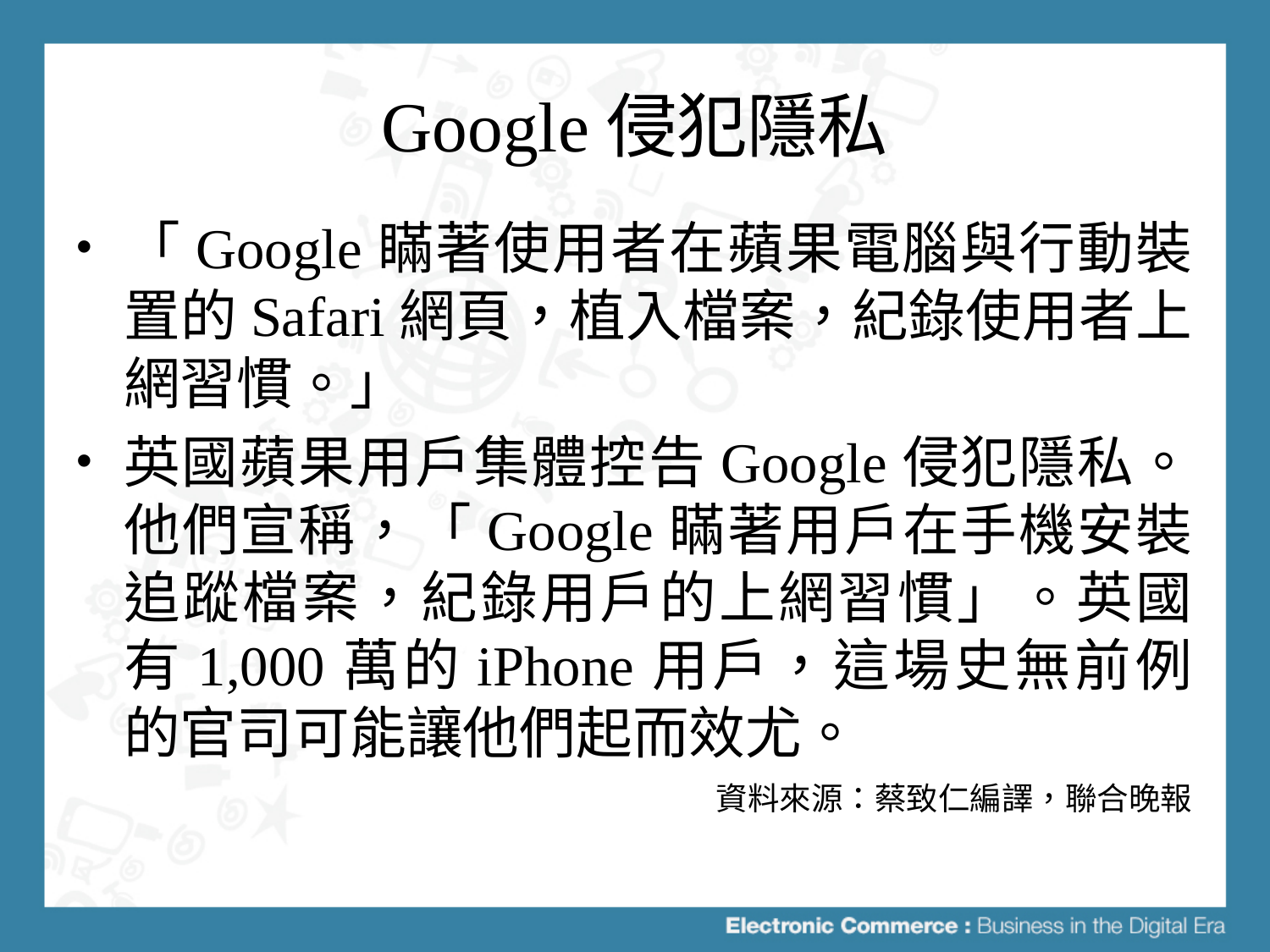

# Google侵犯隱私
「Google瞞著使用者在蘋果電腦與行動裝置的Safari網頁，植入檔案，紀錄使用者上網習慣。」
英國蘋果用戶集體控告Google侵犯隱私。他們宣稱，「Google瞞著用戶在手機安裝追蹤檔案，紀錄用戶的上網習慣」。英國有1,000萬的iPhone用戶，這場史無前例的官司可能讓他們起而效尤。
資料來源：蔡致仁編譯，聯合晚報